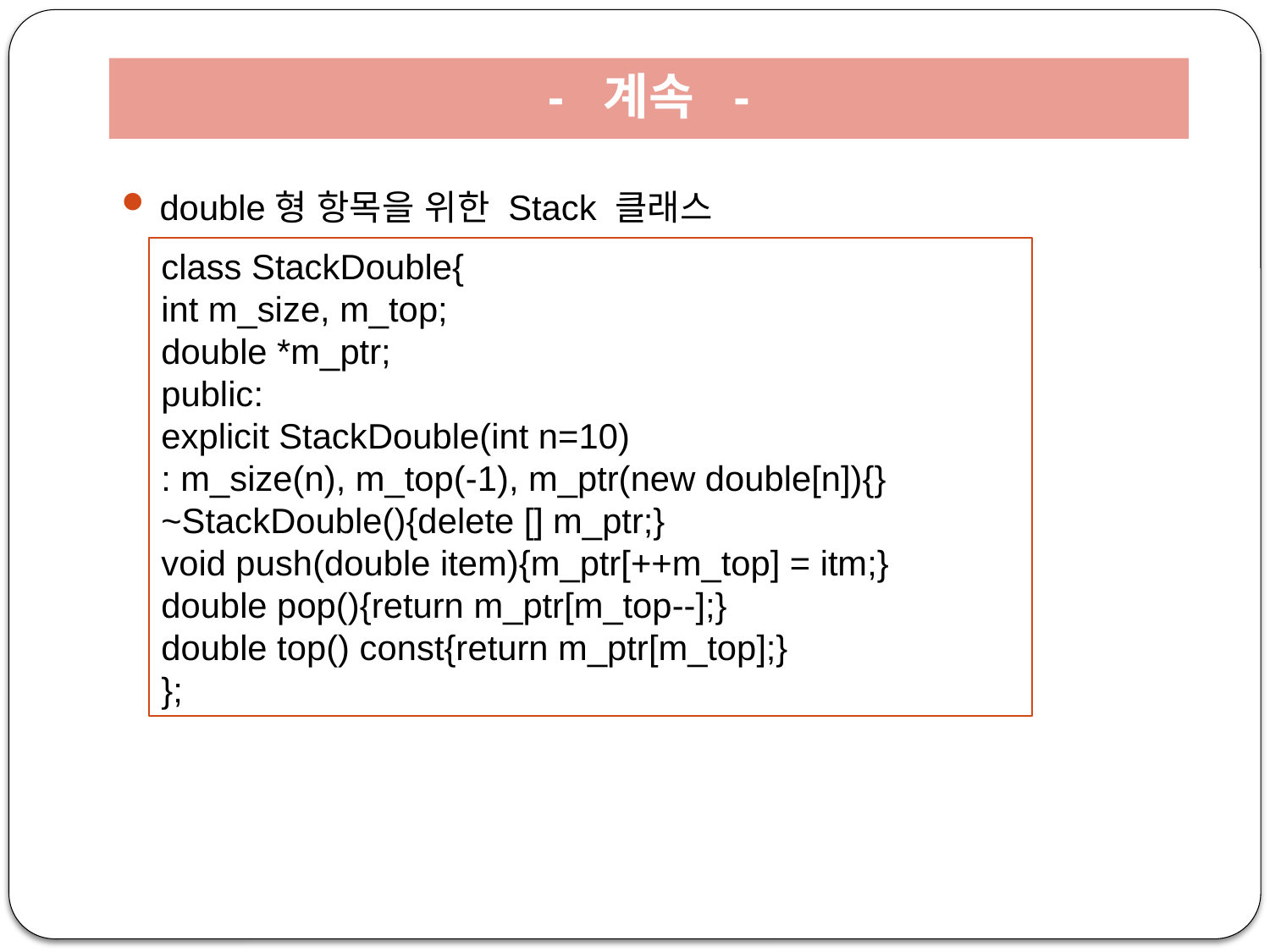

# -  계속  -
double형 항목을 위한 Stack 클래스

class StackDouble{
int m_size, m_top;
double *m_ptr;
public:
explicit StackDouble(int n=10)
: m_size(n), m_top(-1), m_ptr(new double[n]){}
~StackDouble(){delete [] m_ptr;}
void push(double item){m_ptr[++m_top] = itm;}
double pop(){return m_ptr[m_top--];}
double top() const{return m_ptr[m_top];}
};